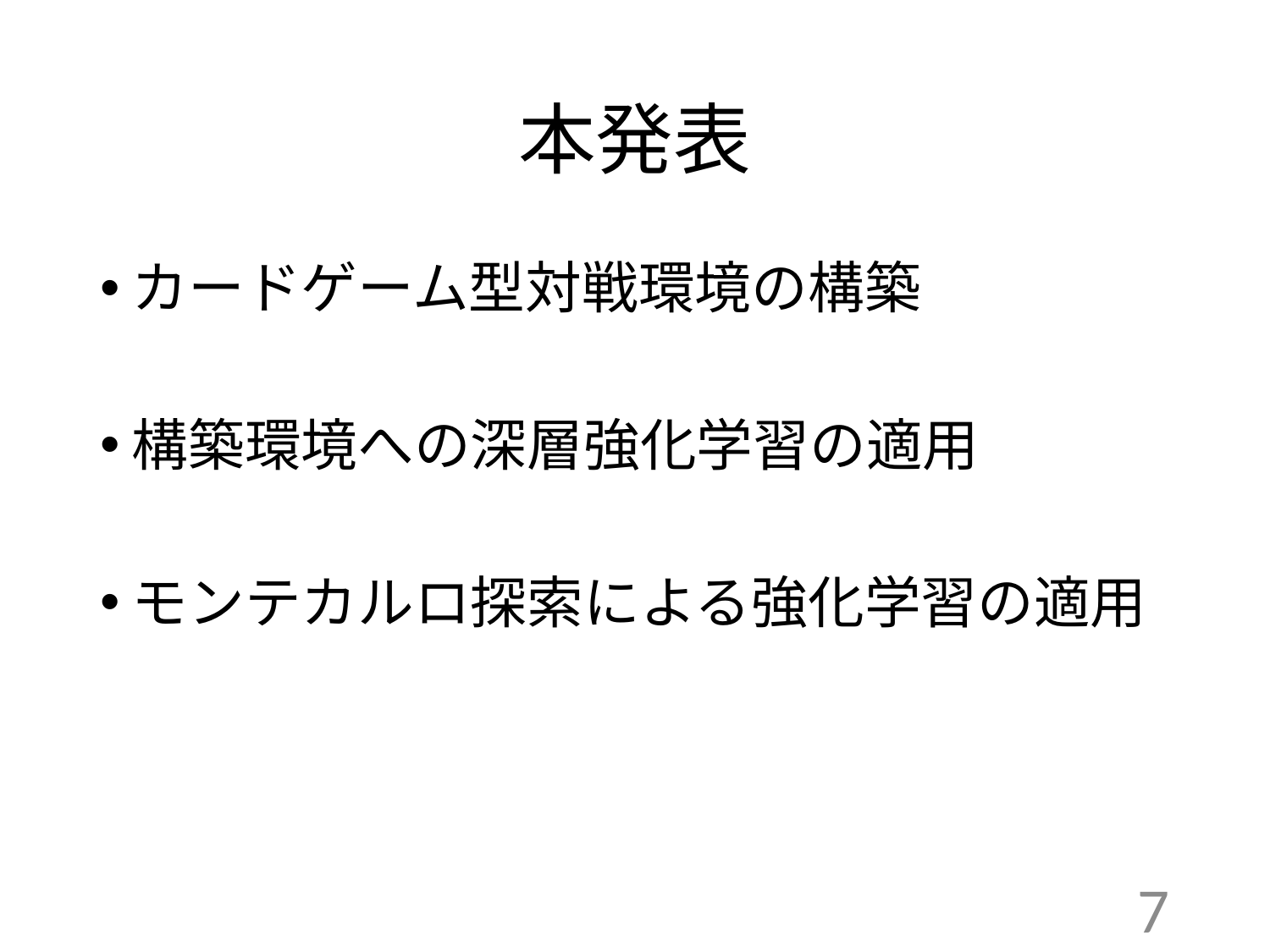

# 本発表
カードゲーム型対戦環境の構築

構築環境への深層強化学習の適用

モンテカルロ探索による強化学習の適用
7